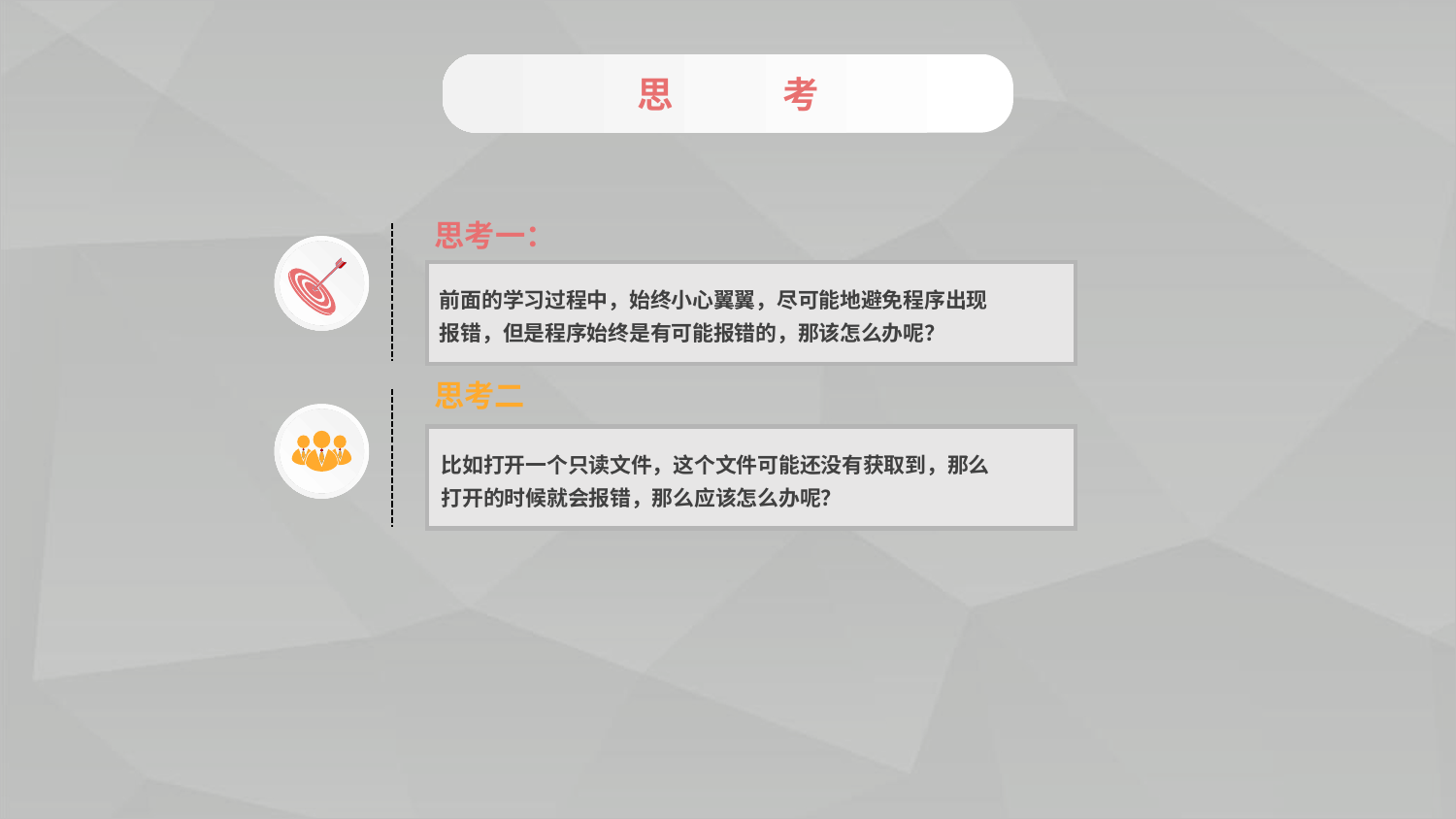

思	考
思考一：

前面的学习过程中，始终小心翼翼，尽可能地避免程序出现报错，但是程序始终是有可能报错的，那该怎么办呢？
思考二

比如打开一个只读文件，这个文件可能还没有获取到，那么打开的时候就会报错，那么应该怎么办呢？